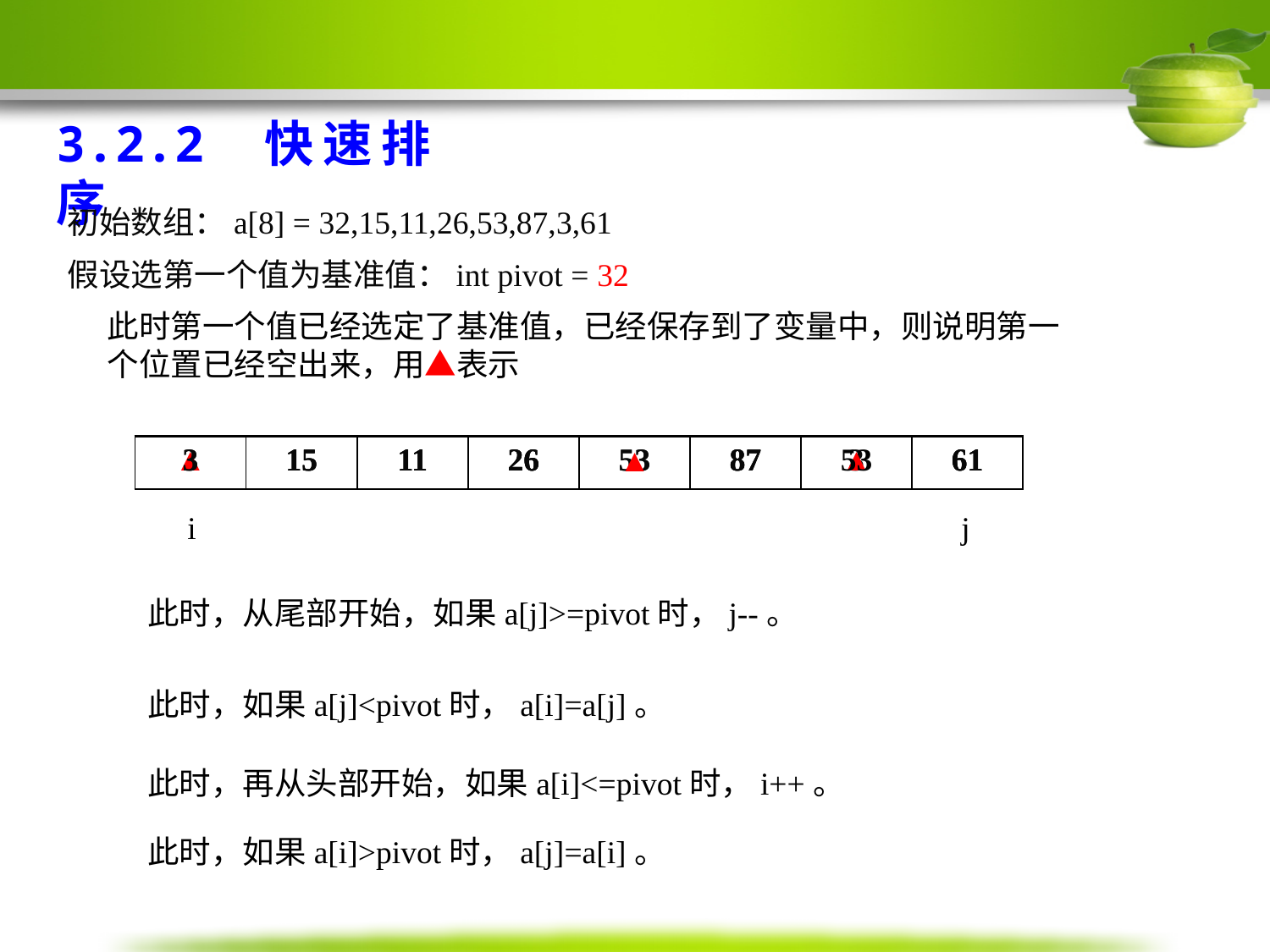

3.2.2 快速排序
初始数组：a[8] = 32,15,11,26,53,87,3,61
假设选第一个值为基准值：int pivot = 32
此时第一个值已经选定了基准值，已经保存到了变量中，则说明第一个位置已经空出来，用▲表示
| ▲ | 15 | 11 | 26 | 53 | 87 | 3 | 61 |
| --- | --- | --- | --- | --- | --- | --- | --- |
| 3 | 15 | 11 | 26 | 53 | 87 | ▲ | 61 |
| --- | --- | --- | --- | --- | --- | --- | --- |
| 3 | 15 | 11 | 26 | ▲ | 87 | 53 | 61 |
| --- | --- | --- | --- | --- | --- | --- | --- |
i
j
此时，从尾部开始，如果a[j]>=pivot时，j--。
此时，如果a[j]<pivot时，a[i]=a[j]。
此时，再从头部开始，如果a[i]<=pivot时，i++。
此时，如果a[i]>pivot时，a[j]=a[i]。